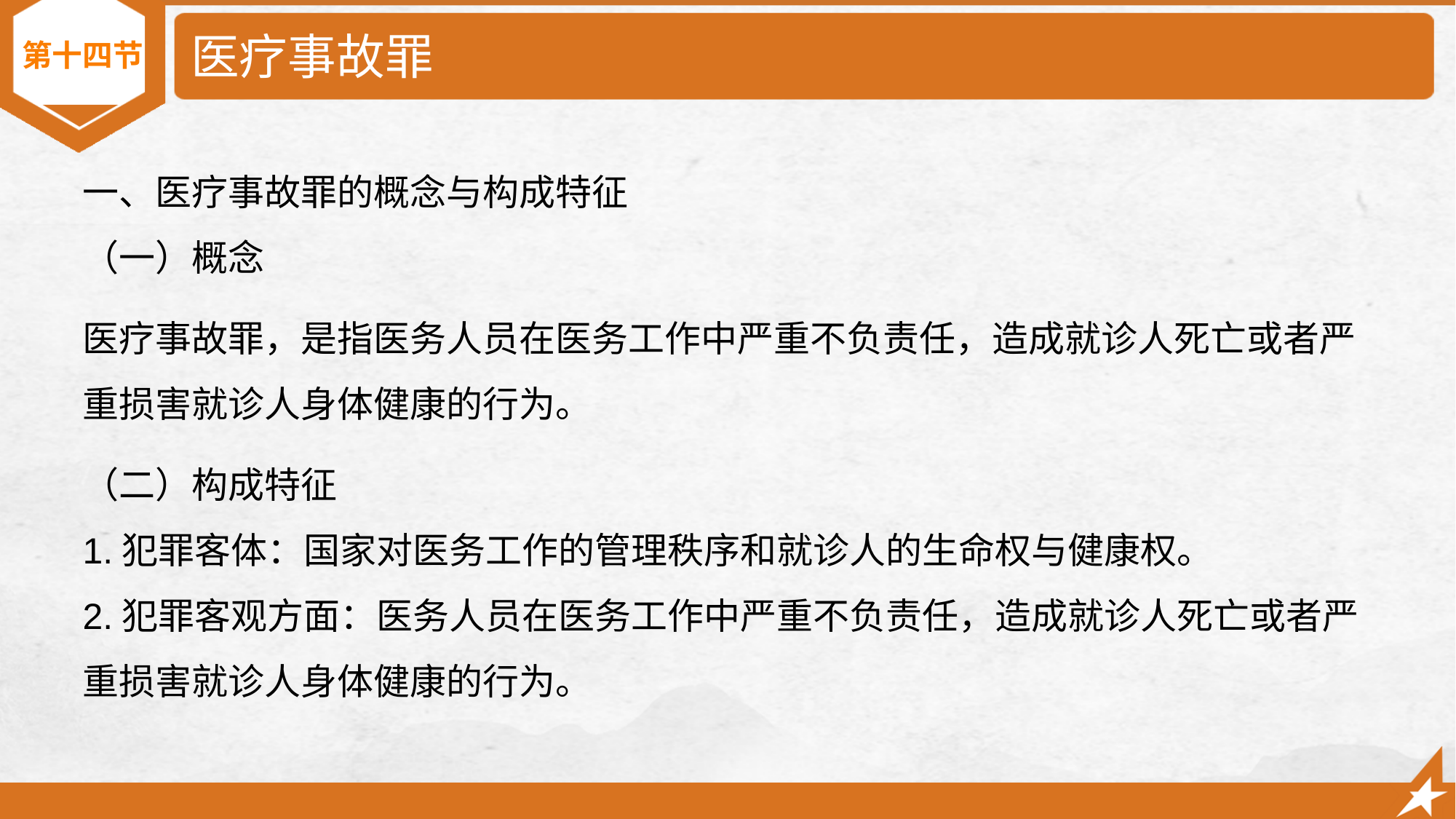

# 医疗事故罪
第十四节
一、医疗事故罪的概念与构成特征
（一）概念
医疗事故罪，是指医务人员在医务工作中严重不负责任，造成就诊人死亡或者严重损害就诊人身体健康的行为。
（二）构成特征
1.犯罪客体：国家对医务工作的管理秩序和就诊人的生命权与健康权。
2.犯罪客观方面：医务人员在医务工作中严重不负责任，造成就诊人死亡或者严重损害就诊人身体健康的行为。